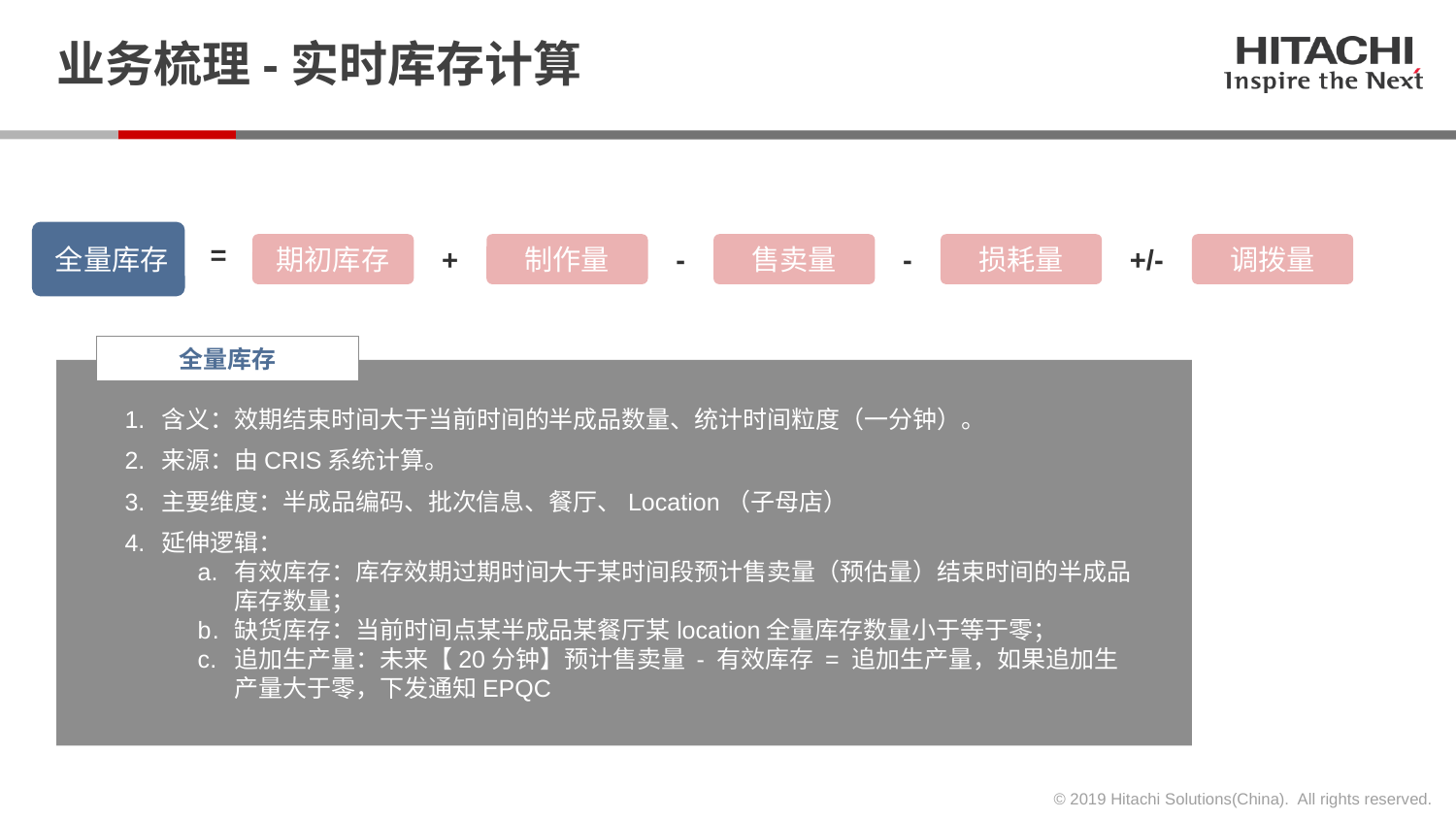

# 业务梳理-实时库存计算

全量库存
全量库存
=
期初库存
制作量
售卖量
损耗量
调拨量
+
-
-
+/-

含义：效期结束时间大于当前时间的半成品数量、统计时间粒度（一分钟）。
来源：由CRIS系统计算。
主要维度：半成品编码、批次信息、餐厅、Location（子母店）
延伸逻辑：
有效库存：库存效期过期时间大于某时间段预计售卖量（预估量）结束时间的半成品库存数量；
缺货库存：当前时间点某半成品某餐厅某location全量库存数量小于等于零；
追加生产量：未来【20分钟】预计售卖量 - 有效库存 = 追加生产量，如果追加生产量大于零，下发通知EPQC